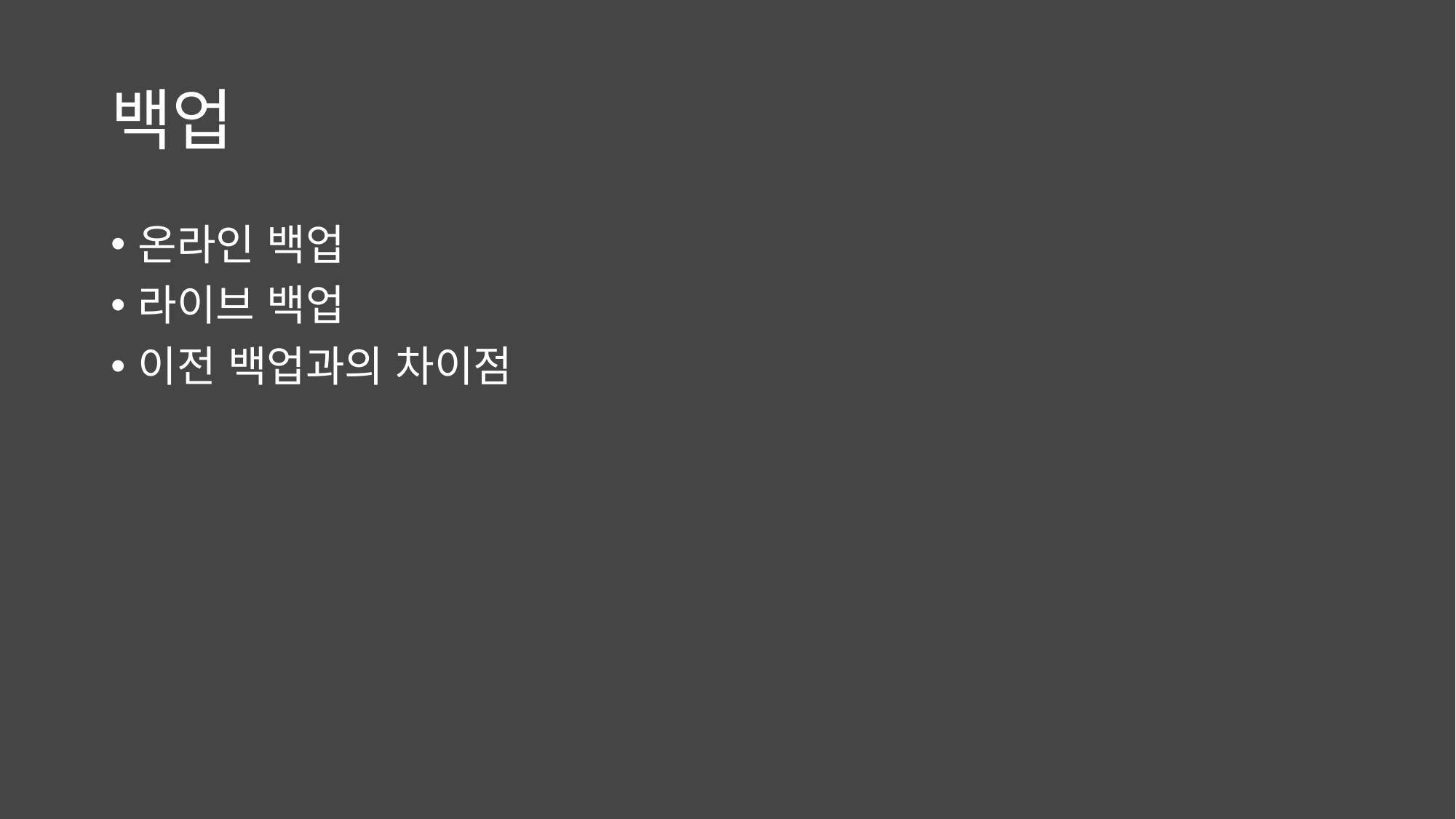

# 백업
온라인 백업
라이브 백업
이전 백업과의 차이점